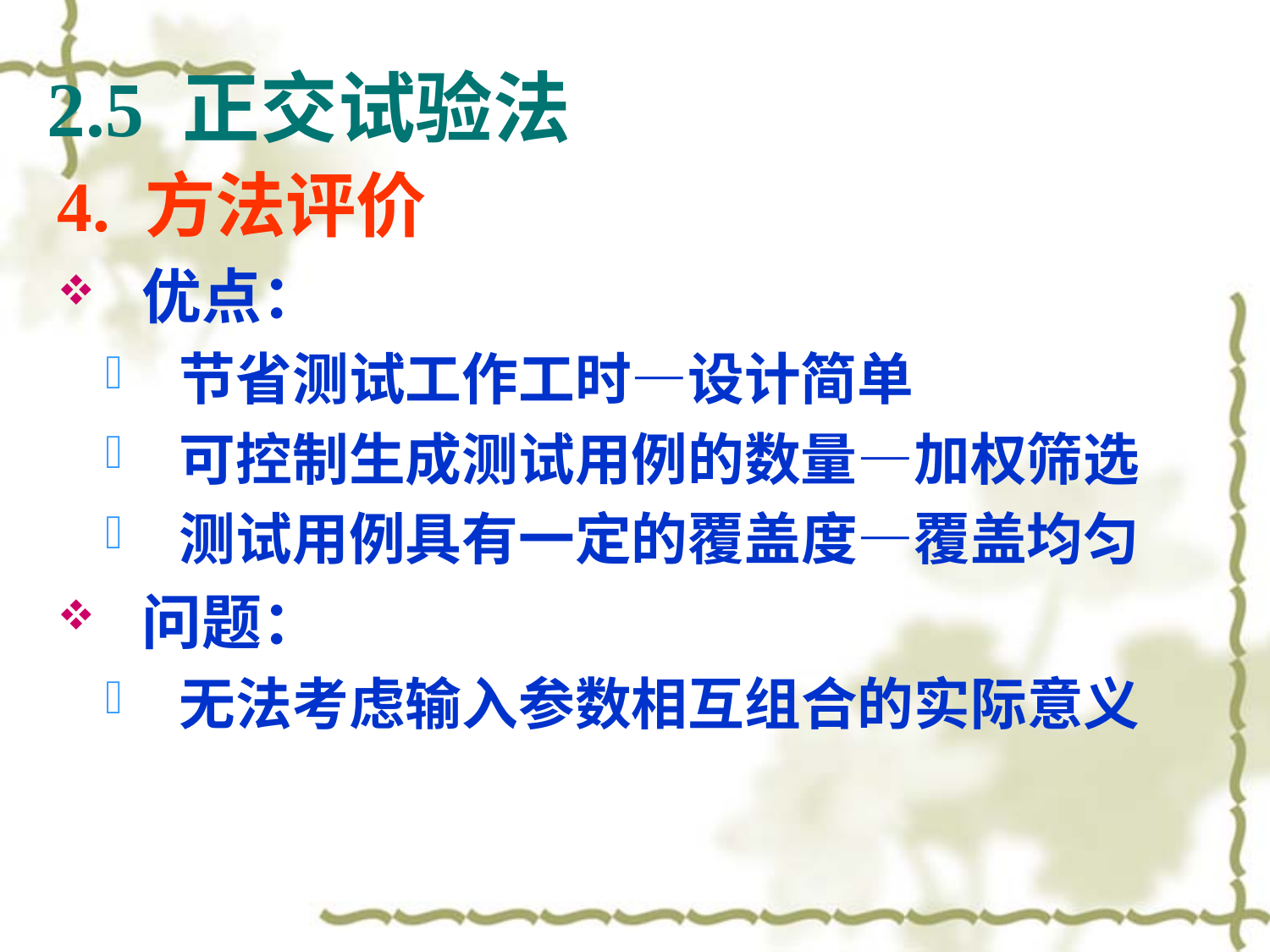

2.5 正交试验法
4. 方法评价
优点：
节省测试工作工时—设计简单
可控制生成测试用例的数量—加权筛选
测试用例具有一定的覆盖度—覆盖均匀
问题：
无法考虑输入参数相互组合的实际意义